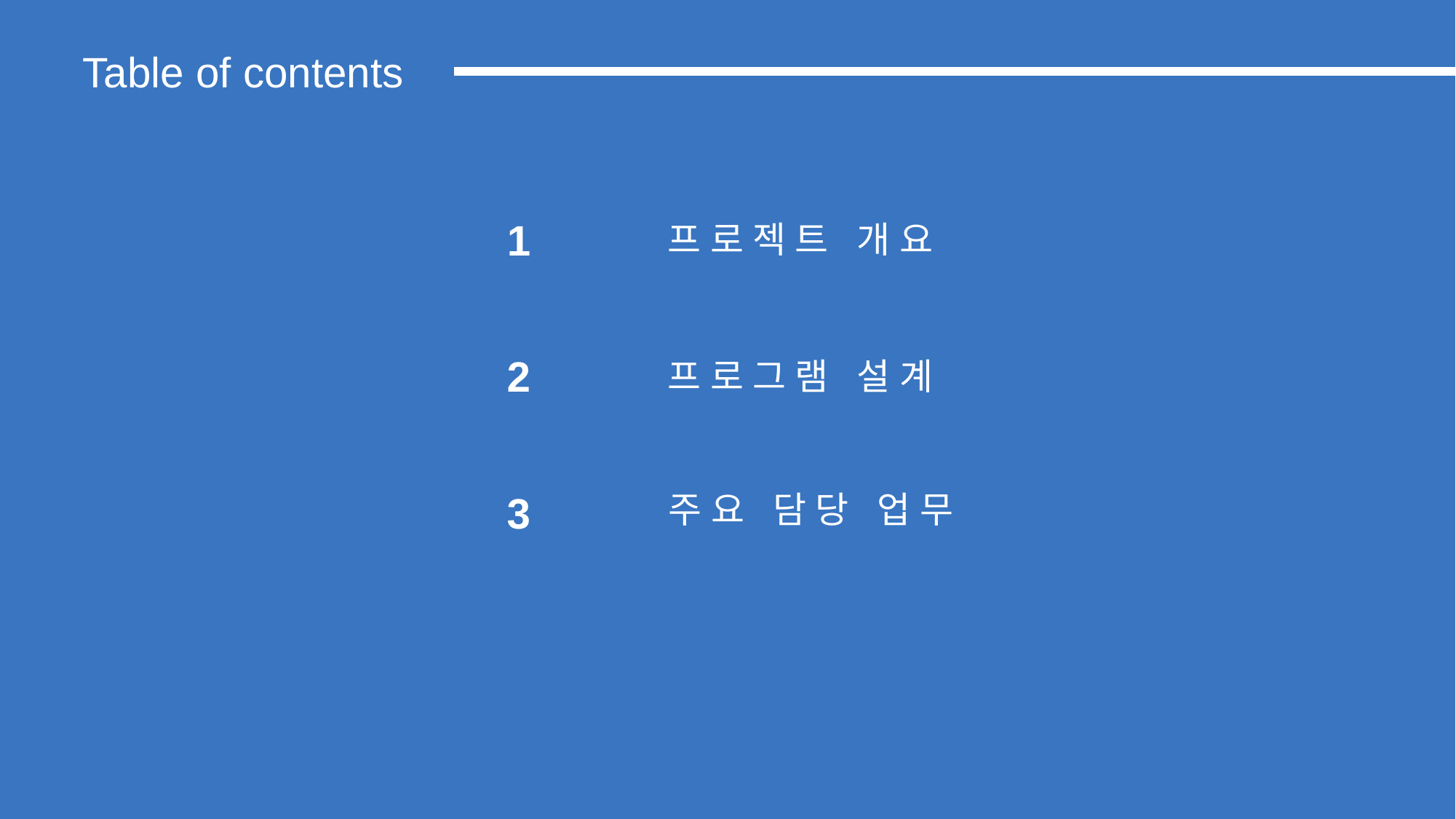

Table of contents
1
프로젝트 개요
2
프로그램 설계
3
주요 담당 업무